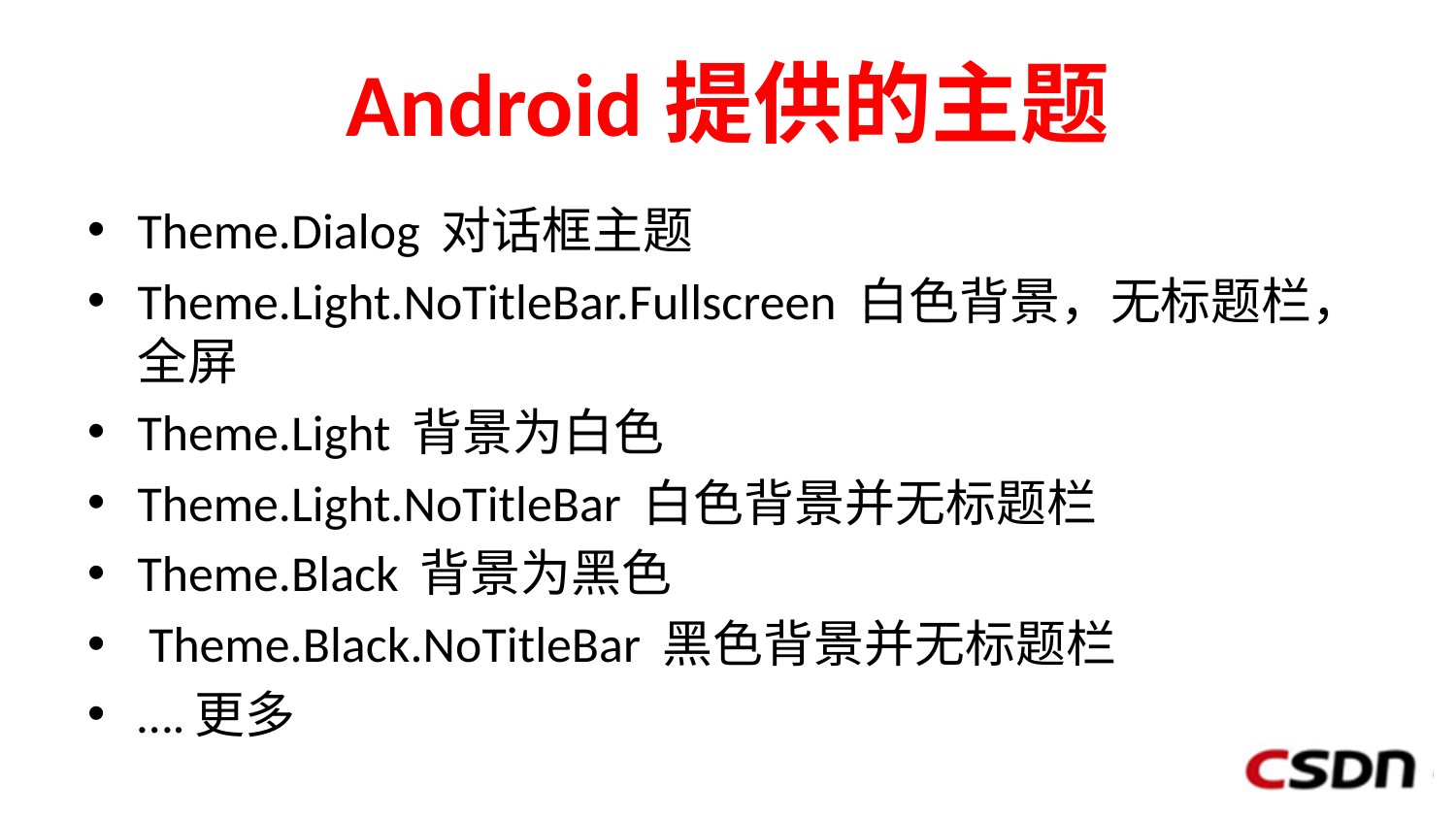

# Android提供的主题
Theme.Dialog 对话框主题
Theme.Light.NoTitleBar.Fullscreen 白色背景，无标题栏，全屏
Theme.Light 背景为白色
Theme.Light.NoTitleBar 白色背景并无标题栏
Theme.Black 背景为黑色
 Theme.Black.NoTitleBar 黑色背景并无标题栏
….更多